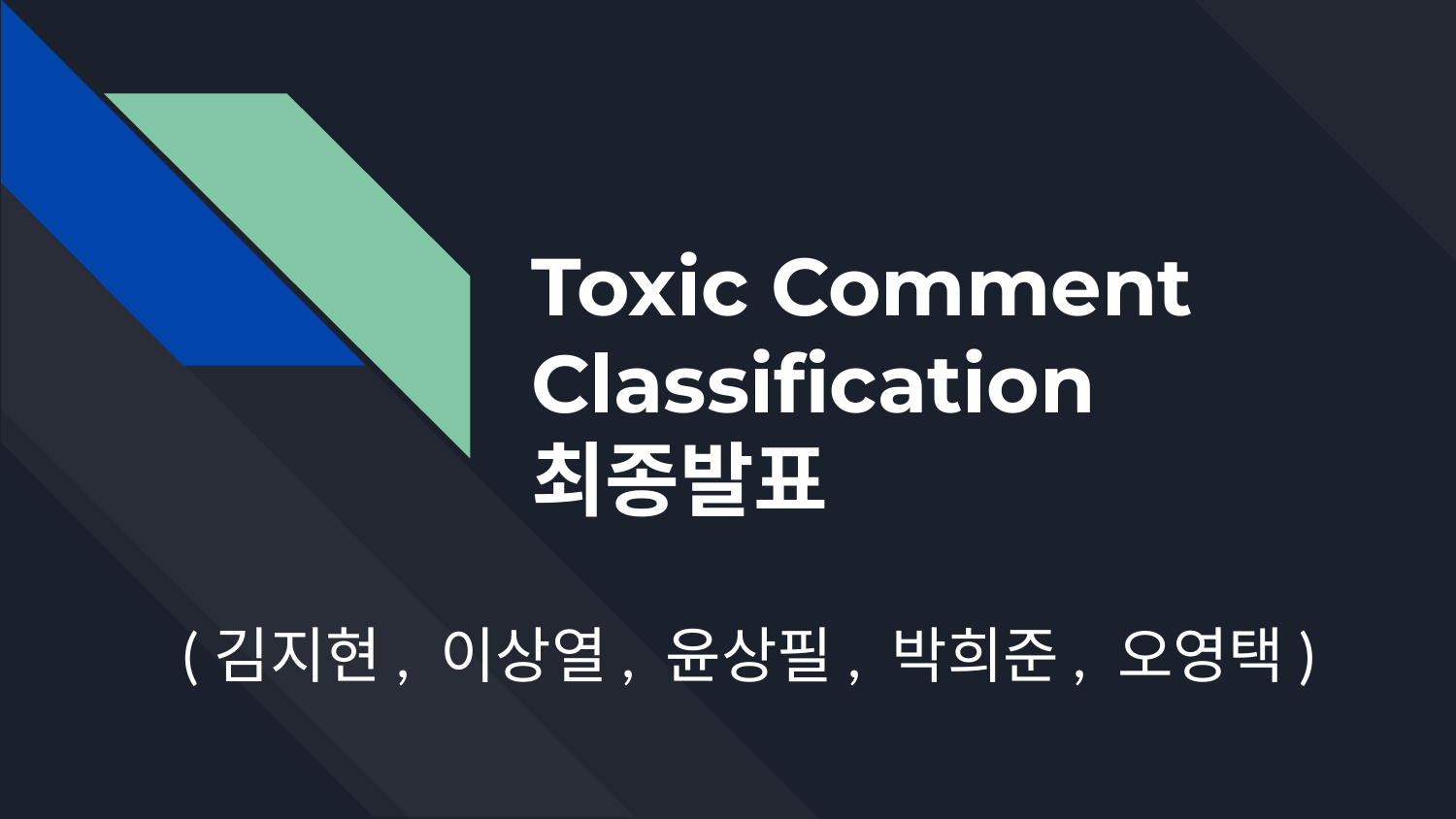

# Toxic Comment Classification
최종발표
(김지현, 이상열, 윤상필, 박희준, 오영택)